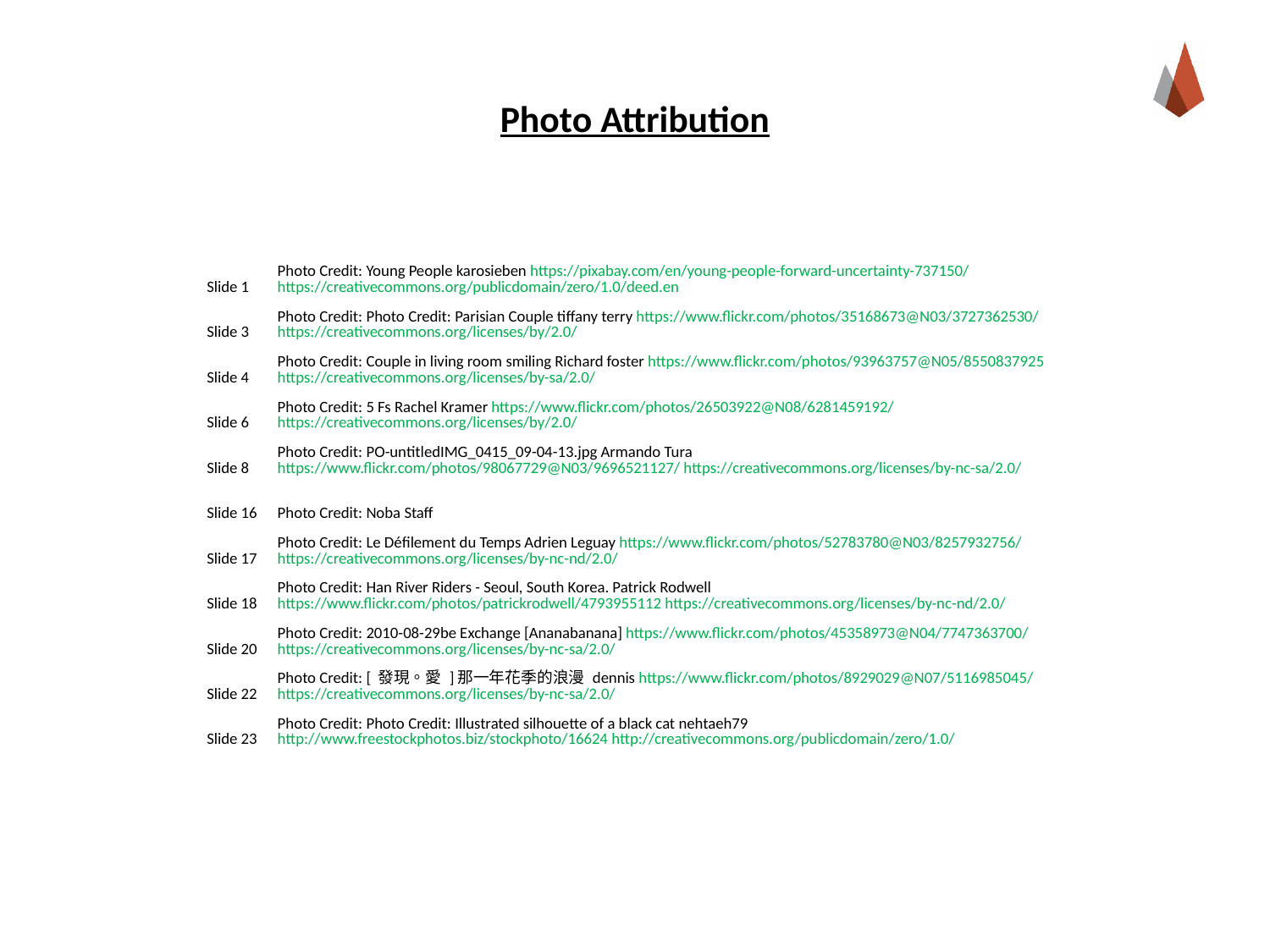

# Photo Attribution
| Slide 1 | Photo Credit: Young People karosieben https://pixabay.com/en/young-people-forward-uncertainty-737150/ https://creativecommons.org/publicdomain/zero/1.0/deed.en |
| --- | --- |
| Slide 3 | Photo Credit: Photo Credit: Parisian Couple tiffany terry https://www.flickr.com/photos/35168673@N03/3727362530/ https://creativecommons.org/licenses/by/2.0/ |
| Slide 4 | Photo Credit: Couple in living room smiling Richard foster https://www.flickr.com/photos/93963757@N05/8550837925 https://creativecommons.org/licenses/by-sa/2.0/ |
| Slide 6 | Photo Credit: 5 Fs Rachel Kramer https://www.flickr.com/photos/26503922@N08/6281459192/ https://creativecommons.org/licenses/by/2.0/ |
| Slide 8 | Photo Credit: PO-untitledIMG\_0415\_09-04-13.jpg Armando Tura https://www.flickr.com/photos/98067729@N03/9696521127/ https://creativecommons.org/licenses/by-nc-sa/2.0/ |
| Slide 16 | Photo Credit: Noba Staff |
| Slide 17 | Photo Credit: Le Défilement du Temps Adrien Leguay https://www.flickr.com/photos/52783780@N03/8257932756/ https://creativecommons.org/licenses/by-nc-nd/2.0/ |
| Slide 18 | Photo Credit: Han River Riders - Seoul, South Korea. Patrick Rodwell https://www.flickr.com/photos/patrickrodwell/4793955112 https://creativecommons.org/licenses/by-nc-nd/2.0/ |
| Slide 20 | Photo Credit: 2010-08-29be Exchange [Ananabanana] https://www.flickr.com/photos/45358973@N04/7747363700/ https://creativecommons.org/licenses/by-nc-sa/2.0/ |
| Slide 22 | Photo Credit: [ 發現。愛 ]那一年花季的浪漫 dennis https://www.flickr.com/photos/8929029@N07/5116985045/ https://creativecommons.org/licenses/by-nc-sa/2.0/ |
| Slide 23 | Photo Credit: Photo Credit: Illustrated silhouette of a black cat nehtaeh79 http://www.freestockphotos.biz/stockphoto/16624 http://creativecommons.org/publicdomain/zero/1.0/ |